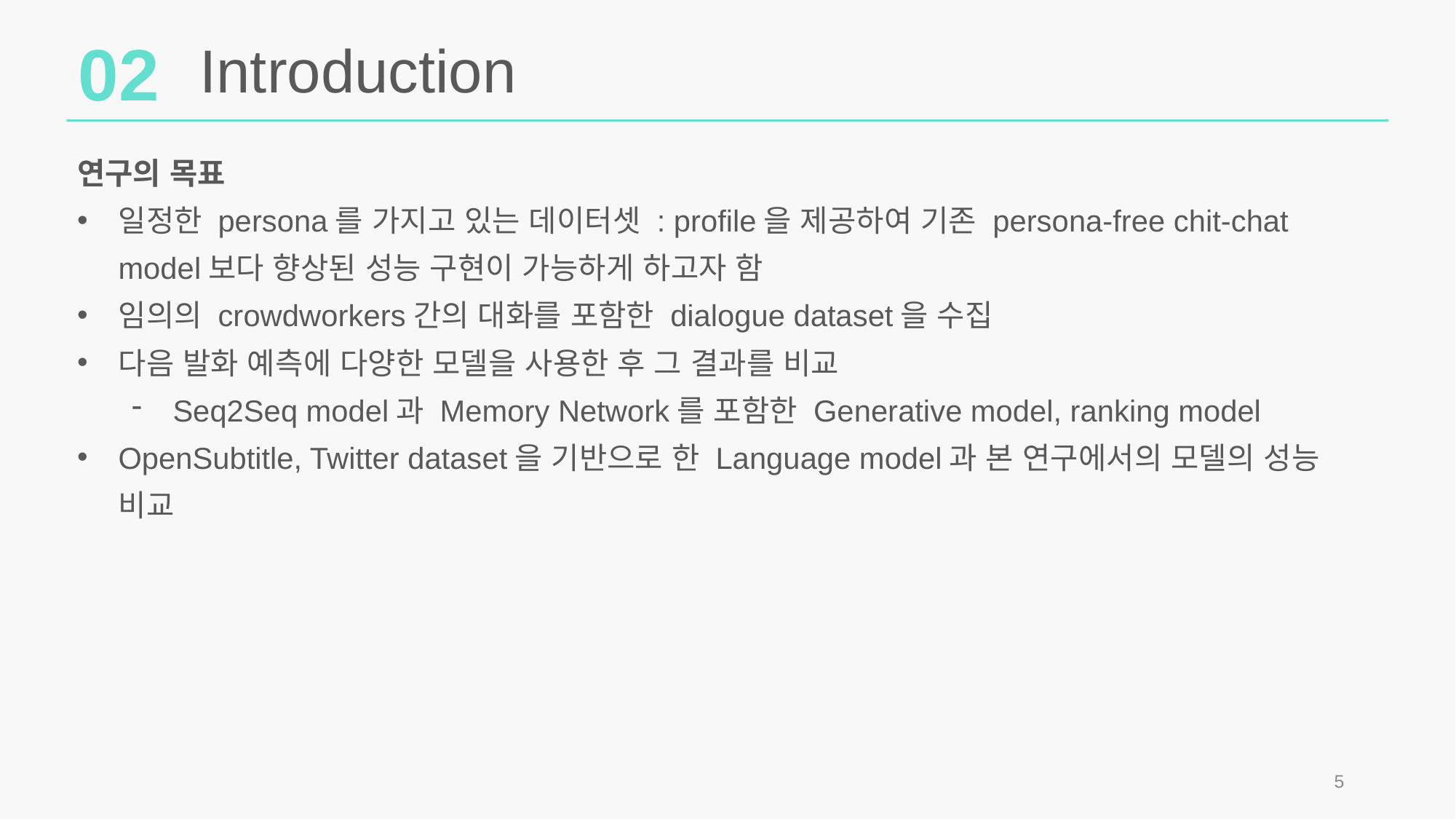

02
Introduction

연구의 목표
일정한 persona를 가지고 있는 데이터셋 : profile을 제공하여 기존 persona-free chit-chat model보다 향상된 성능 구현이 가능하게 하고자 함
임의의 crowdworkers간의 대화를 포함한 dialogue dataset을 수집
다음 발화 예측에 다양한 모델을 사용한 후 그 결과를 비교
Seq2Seq model과 Memory Network를 포함한 Generative model, ranking model
OpenSubtitle, Twitter dataset을 기반으로 한 Language model과 본 연구에서의 모델의 성능 비교
5